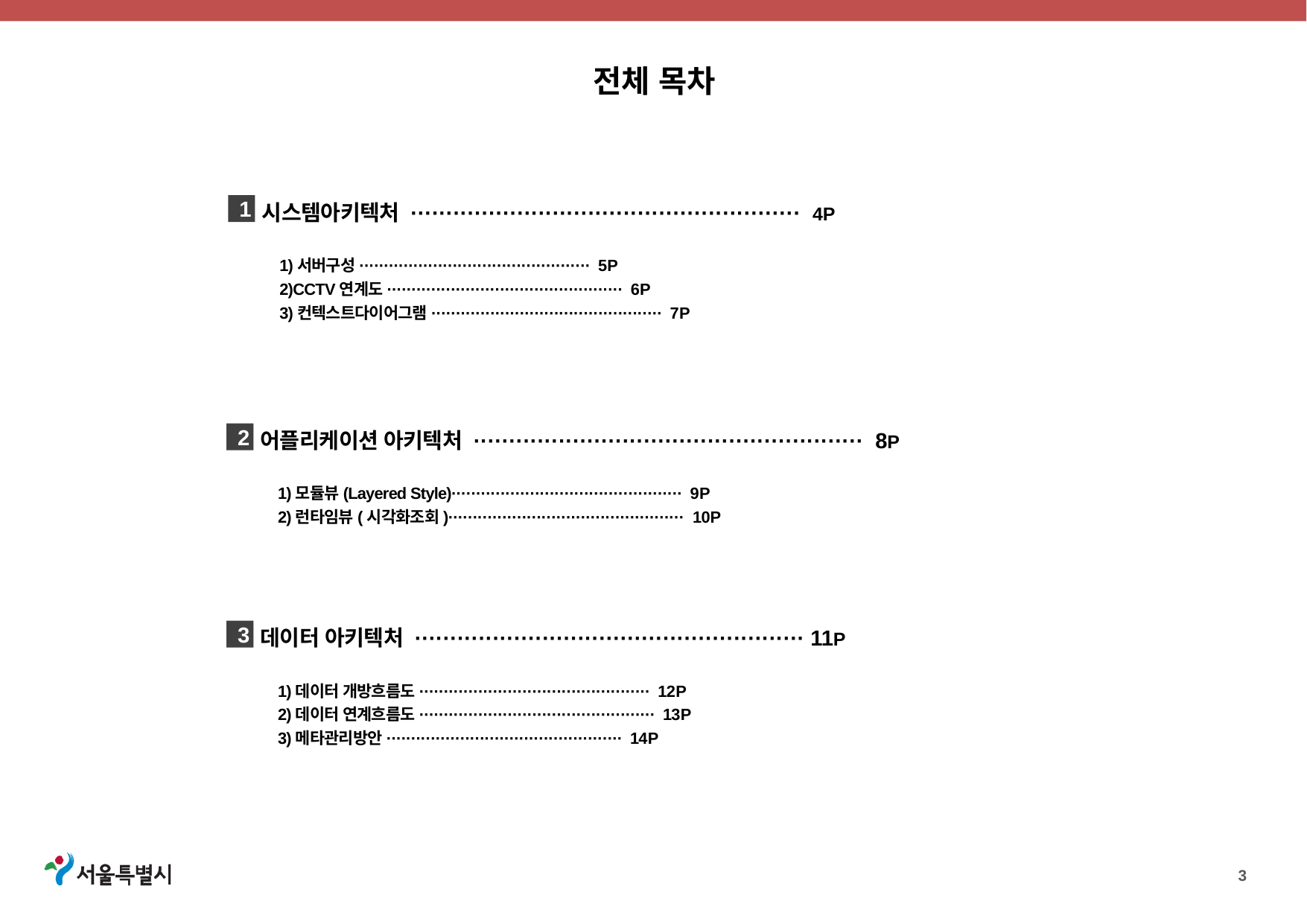

전체 목차
시스템아키텍처 ·······················································  4P
1

1)서버구성···············································  5P
2)CCTV연계도················································  6P
3)컨텍스트다이어그램···············································  7P

어플리케이션 아키텍처 ·······················································  8P
2

1)모듈뷰(Layered Style)···············································  9P
2)런타임뷰(시각화조회)················································  10P

데이터 아키텍처 ······················································· 11P
3

1)데이터 개방흐름도···············································  12P
2)데이터 연계흐름도················································  13P
3)메타관리방안················································  14P